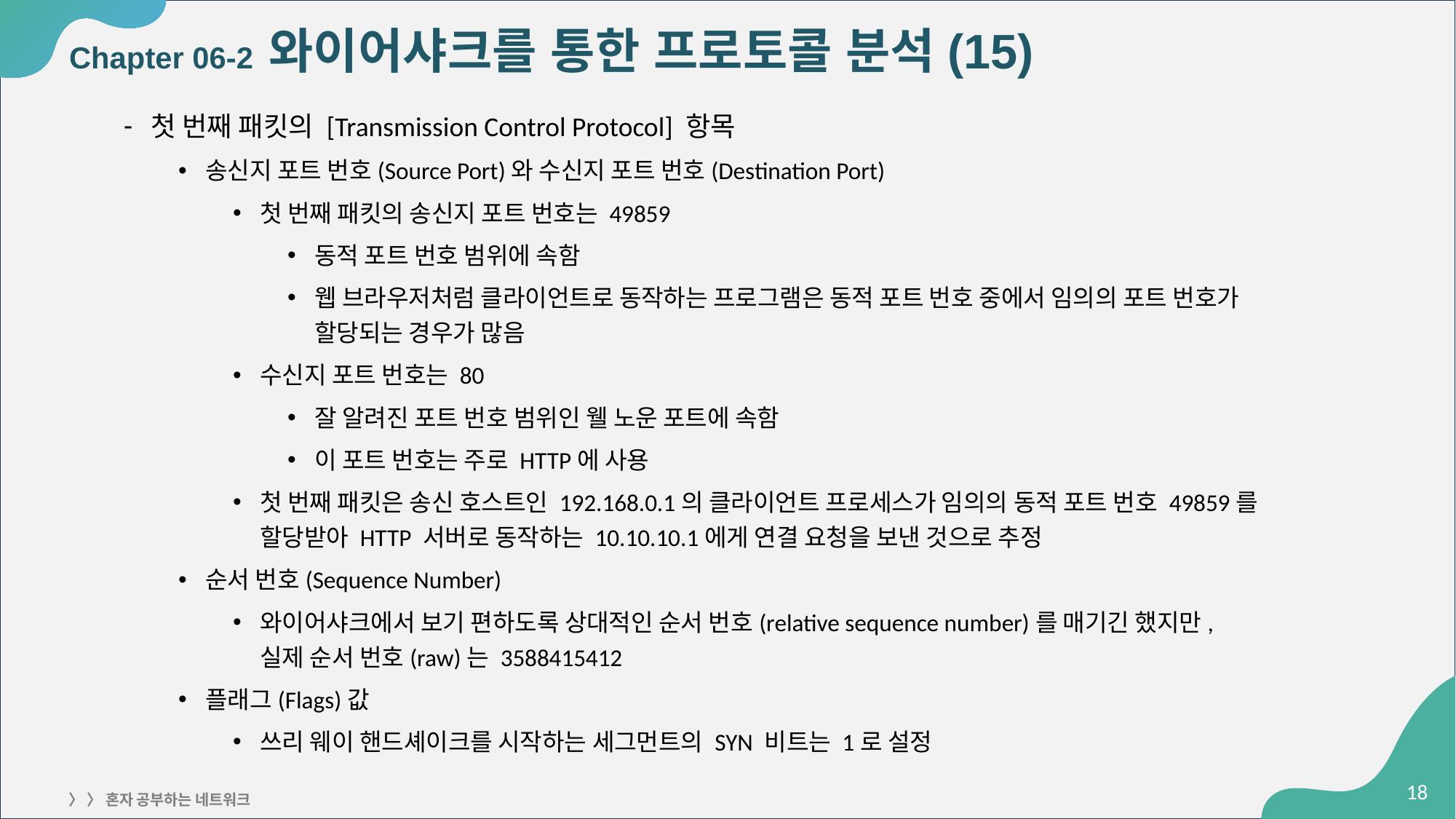

# Chapter 06-2 와이어샤크를 통한 프로토콜 분석(15)
첫 번째 패킷의 [Transmission Control Protocol] 항목
송신지 포트 번호(Source Port)와 수신지 포트 번호(Destination Port)
첫 번째 패킷의 송신지 포트 번호는 49859
동적 포트 번호 범위에 속함
웹 브라우저처럼 클라이언트로 동작하는 프로그램은 동적 포트 번호 중에서 임의의 포트 번호가
할당되는 경우가 많음
수신지 포트 번호는 80
잘 알려진 포트 번호 범위인 웰 노운 포트에 속함
이 포트 번호는 주로 HTTP에 사용
첫 번째 패킷은 송신 호스트인 192.168.0.1의 클라이언트 프로세스가 임의의 동적 포트 번호 49859를
할당받아 HTTP 서버로 동작하는 10.10.10.1에게 연결 요청을 보낸 것으로 추정
순서 번호(Sequence Number)
와이어샤크에서 보기 편하도록 상대적인 순서 번호(relative sequence number)를 매기긴 했지만,
실제 순서 번호(raw)는 3588415412
플래그(Flags)값
쓰리 웨이 핸드셰이크를 시작하는 세그먼트의 SYN 비트는 1로 설정
18
〉 〉 혼자 공부하는 네트워크